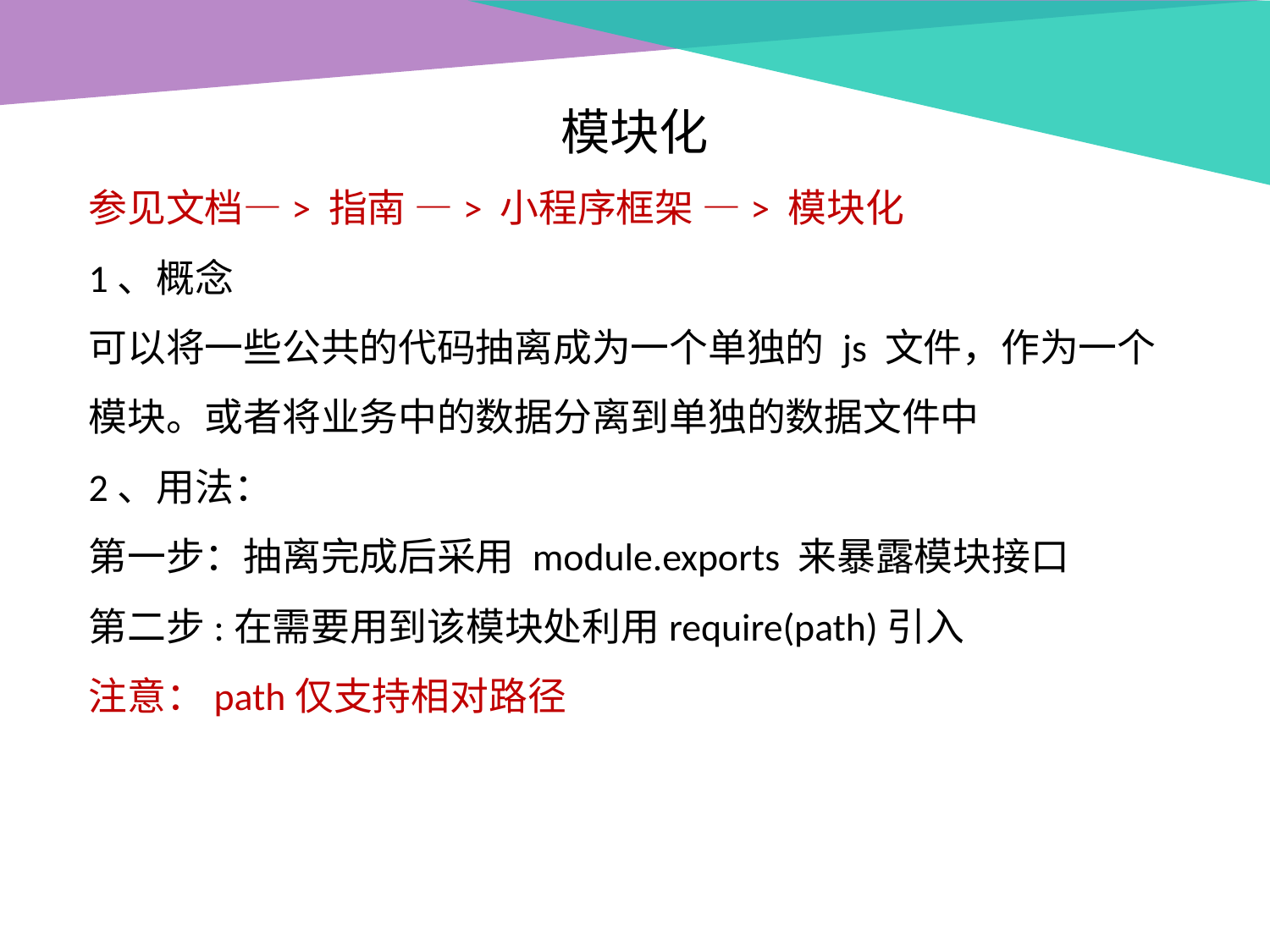

模块化
参见文档—> 指南 —> 小程序框架 —> 模块化
1、概念
可以将一些公共的代码抽离成为一个单独的 js 文件，作为一个模块。或者将业务中的数据分离到单独的数据文件中
2、用法：
第一步：抽离完成后采用 module.exports 来暴露模块接口
第二步:在需要用到该模块处利用require(path)引入
注意：path仅支持相对路径